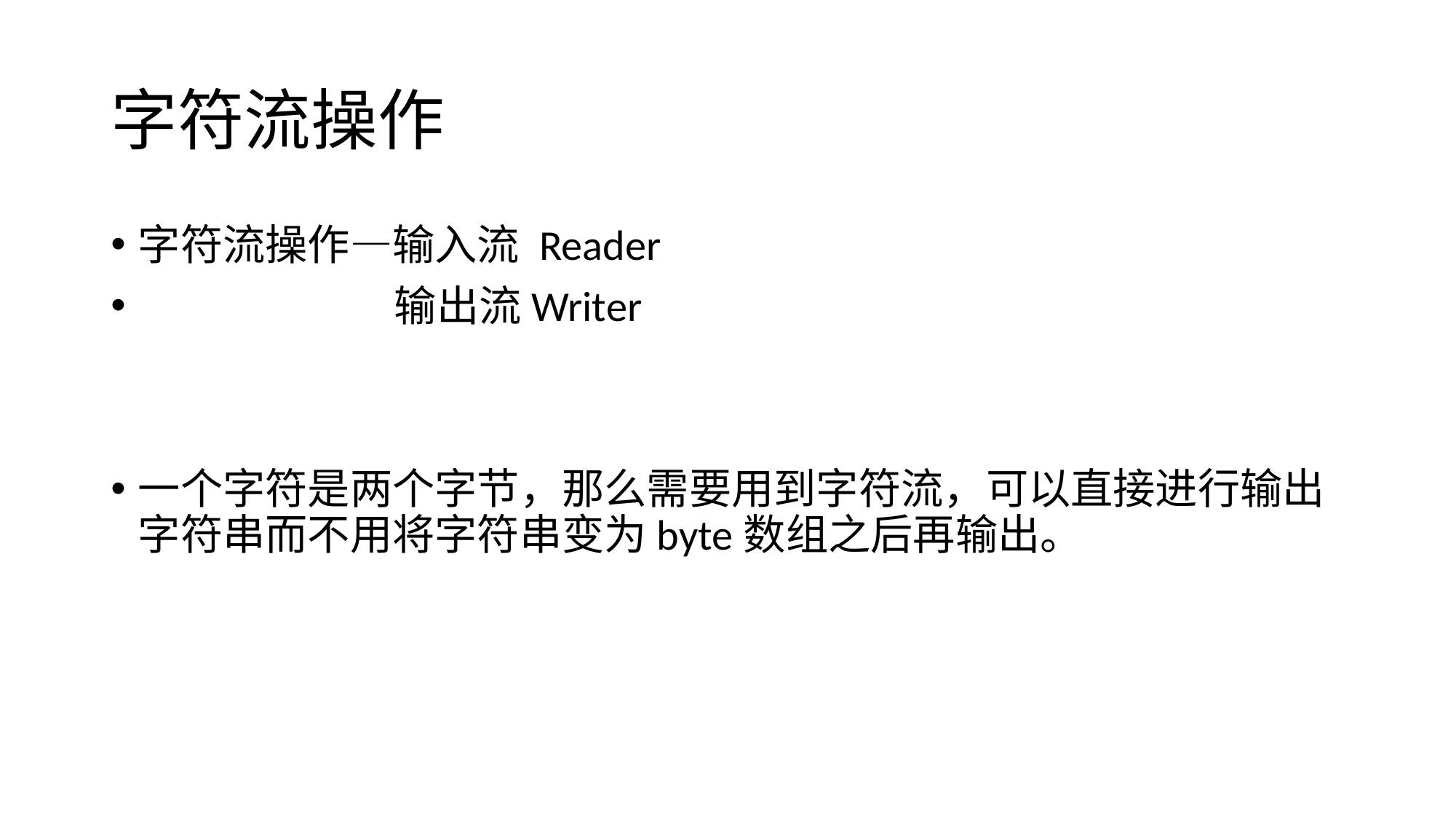

# 字符流操作
字符流操作—输入流 Reader
                          输出流Writer

一个字符是两个字节，那么需要用到字符流，可以直接进行输出字符串而不用将字符串变为byte数组之后再输出。